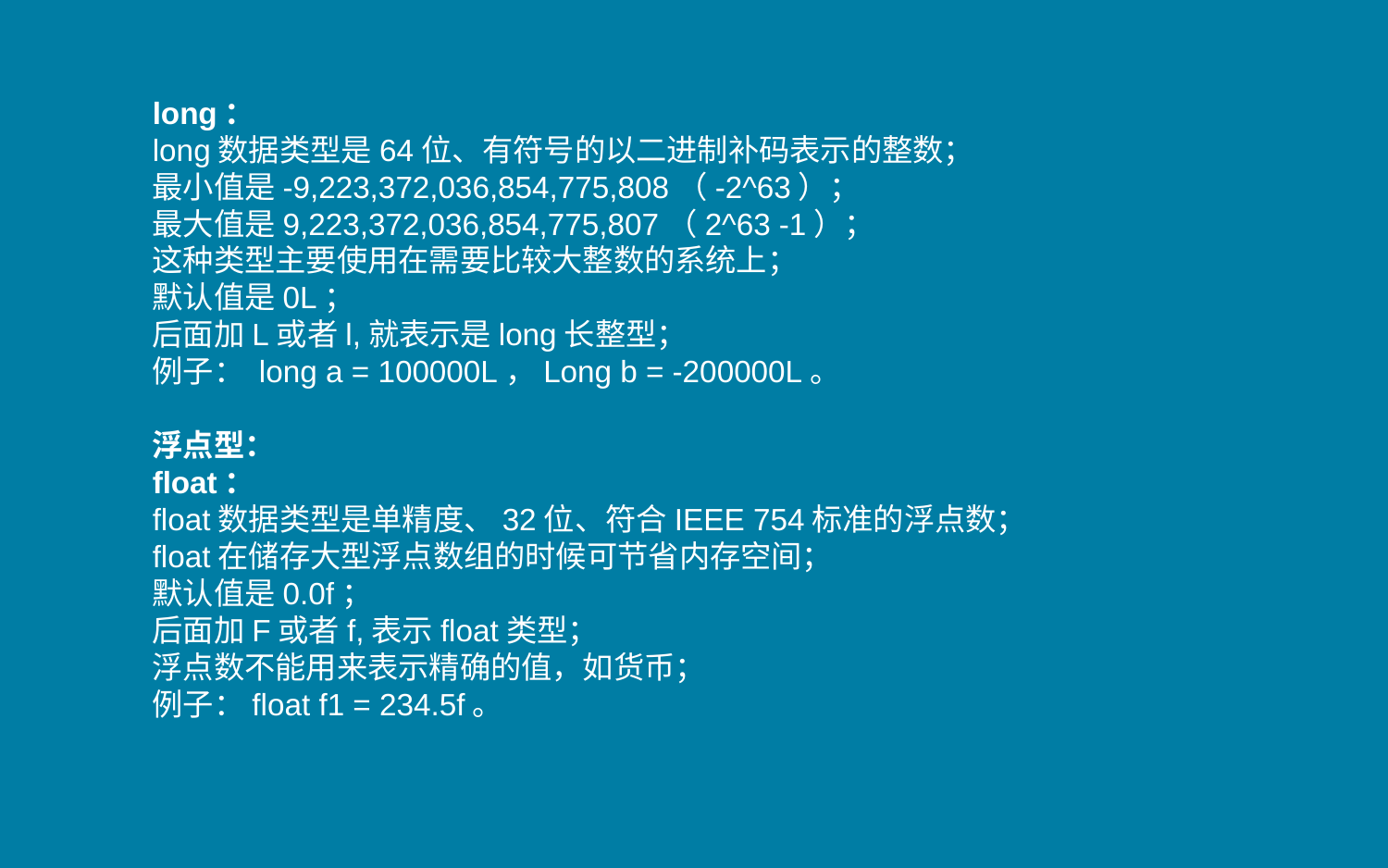

long：
long数据类型是64位、有符号的以二进制补码表示的整数；
最小值是-9,223,372,036,854,775,808（-2^63）；
最大值是9,223,372,036,854,775,807（2^63 -1）；
这种类型主要使用在需要比较大整数的系统上；
默认值是0L；
后面加L或者l,就表示是long长整型；
例子： long a = 100000L，Long b = -200000L。

浮点型：
float：
float数据类型是单精度、32位、符合IEEE 754标准的浮点数；
float在储存大型浮点数组的时候可节省内存空间；
默认值是0.0f；
后面加F或者f,表示float类型；
浮点数不能用来表示精确的值，如货币；
例子：float f1 = 234.5f。